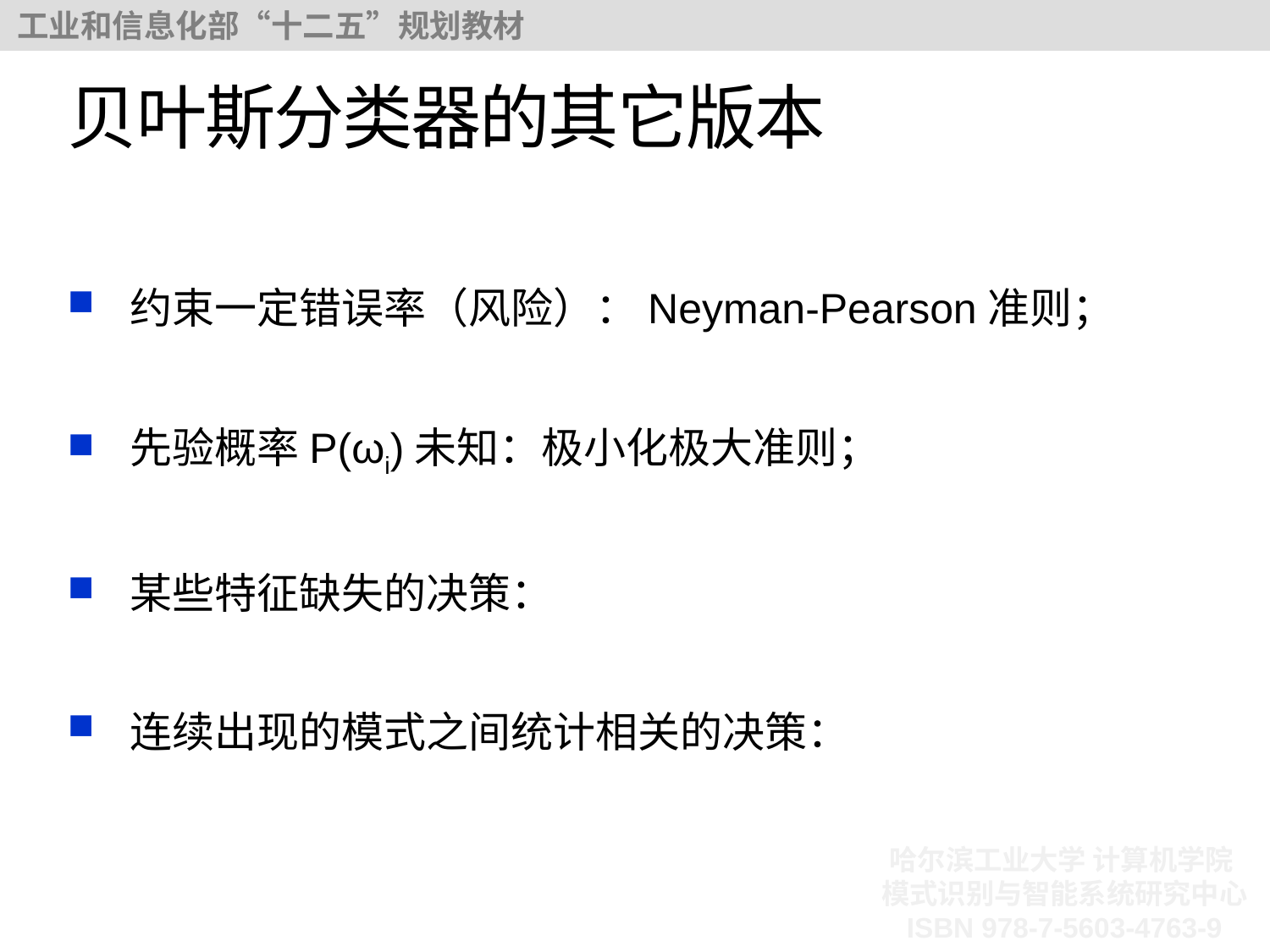

# 贝叶斯分类器的其它版本
约束一定错误率（风险）：Neyman-Pearson准则；

先验概率P(ωi)未知：极小化极大准则；

某些特征缺失的决策：

连续出现的模式之间统计相关的决策：